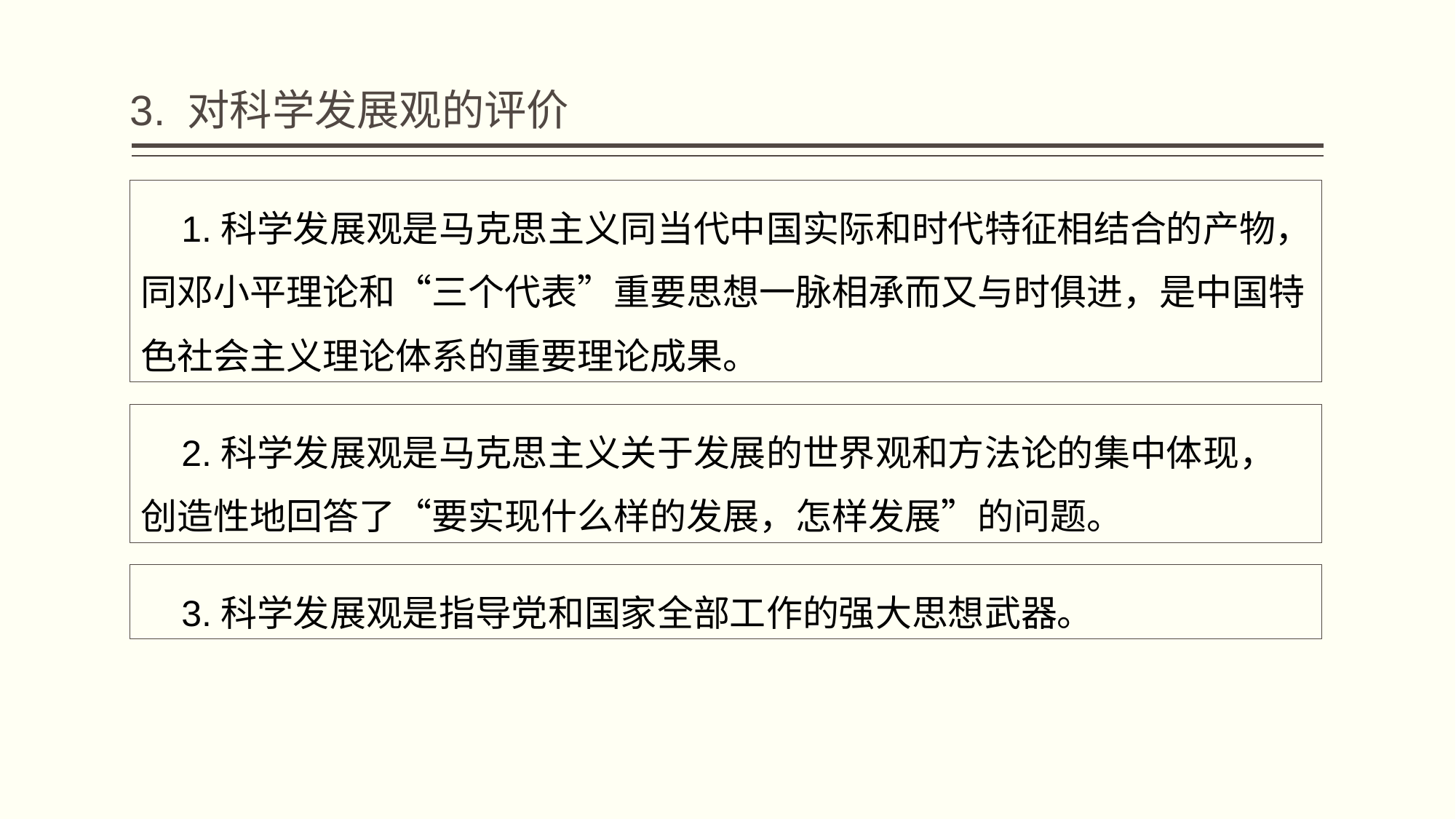

# 3. 对科学发展观的评价
    1.科学发展观是马克思主义同当代中国实际和时代特征相结合的产物，同邓小平理论和“三个代表”重要思想一脉相承而又与时俱进，是中国特色社会主义理论体系的重要理论成果。
    2.科学发展观是马克思主义关于发展的世界观和方法论的集中体现，创造性地回答了“要实现什么样的发展，怎样发展”的问题。
    3.科学发展观是指导党和国家全部工作的强大思想武器。